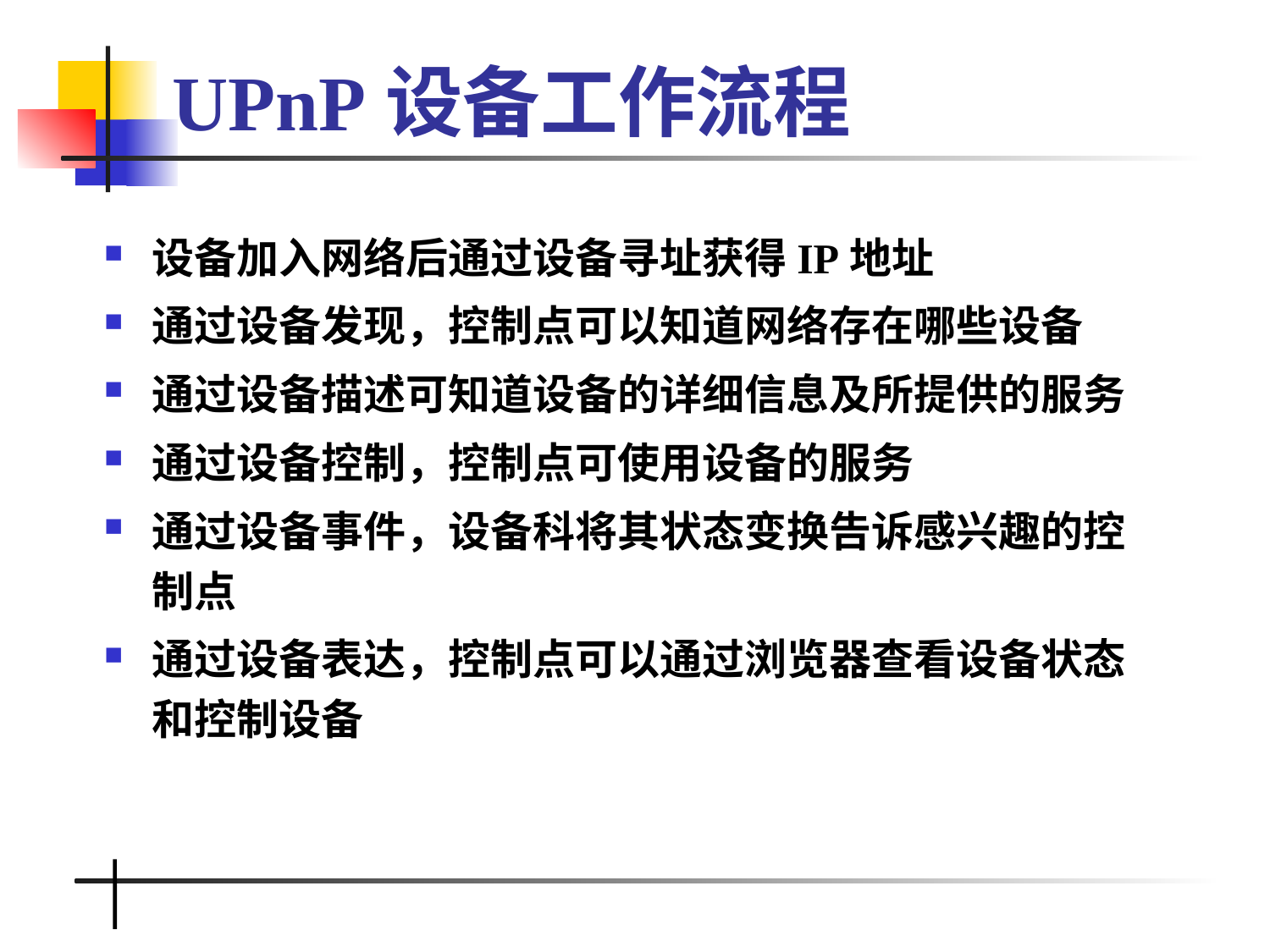

# UPnP设备工作流程
设备加入网络后通过设备寻址获得IP地址
通过设备发现，控制点可以知道网络存在哪些设备
通过设备描述可知道设备的详细信息及所提供的服务
通过设备控制，控制点可使用设备的服务
通过设备事件，设备科将其状态变换告诉感兴趣的控制点
通过设备表达，控制点可以通过浏览器查看设备状态和控制设备